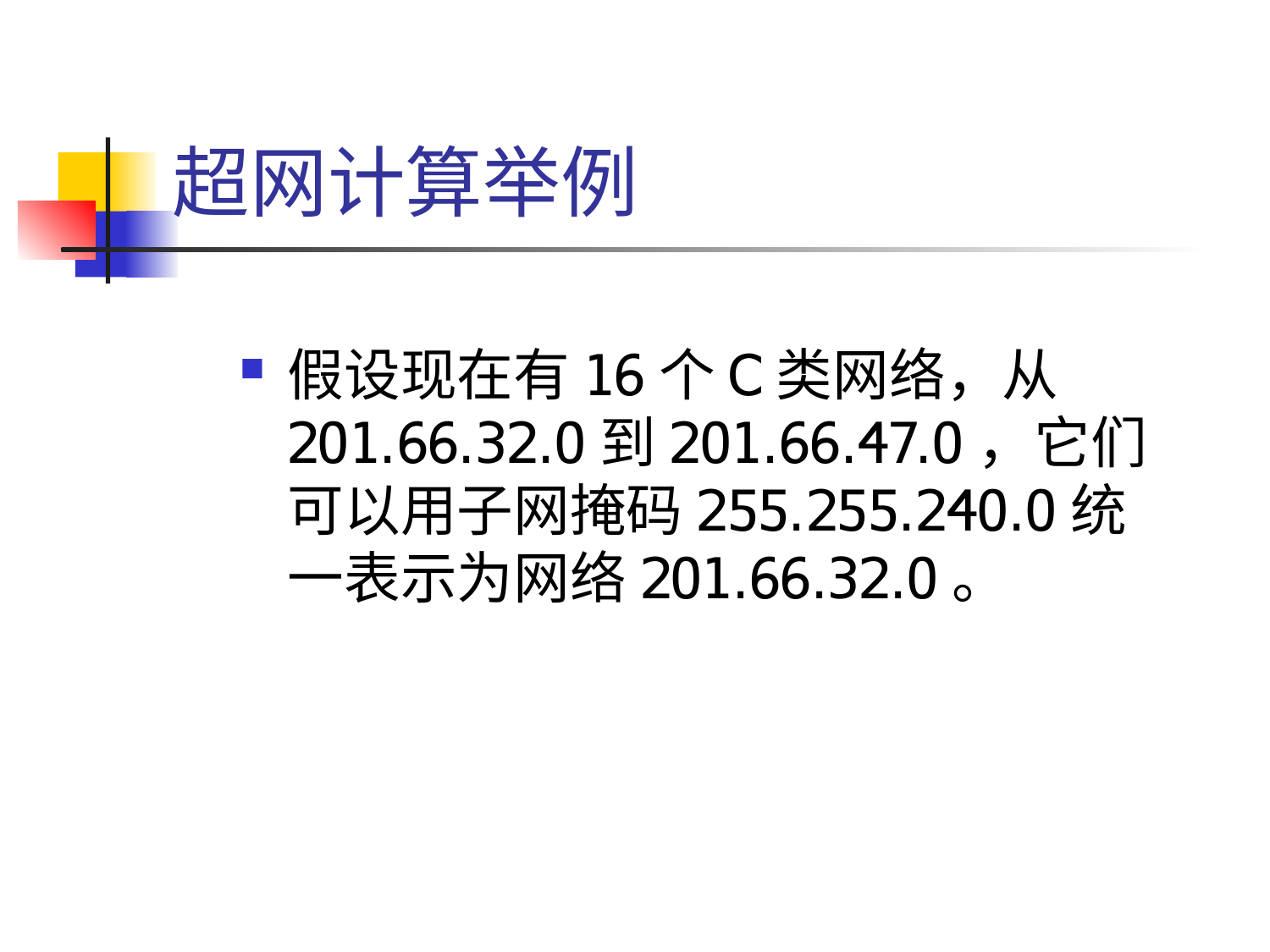

# 超网计算举例
假设现在有16个C类网络，从201.66.32.0到201.66.47.0，它们可以用子网掩码255.255.240.0统一表示为网络201.66.32.0。